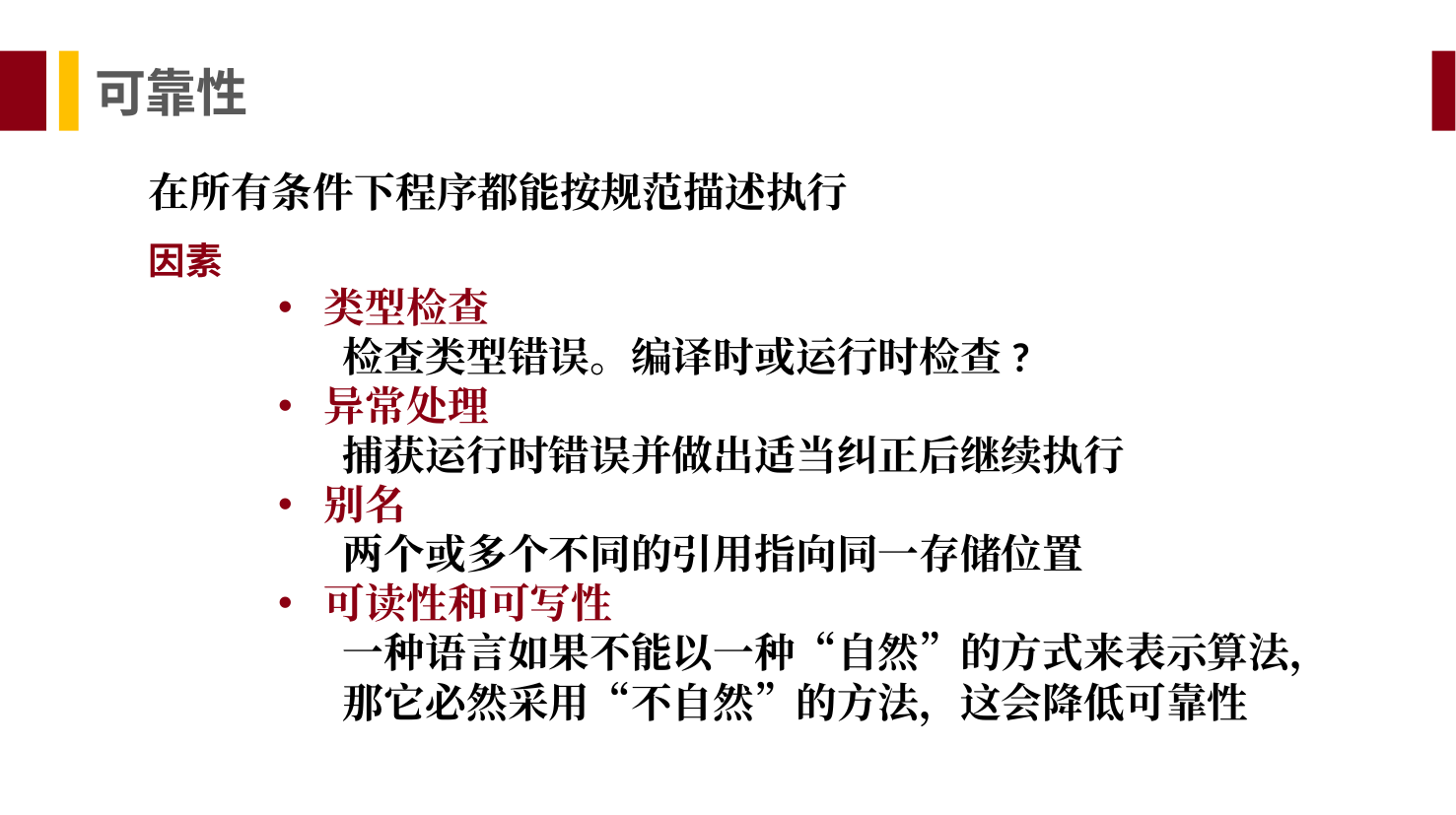

可靠性
在所有条件下程序都能按规范描述执行
因素
类型检查
检查类型错误。编译时或运行时检查?
异常处理
捕获运行时错误并做出适当纠正后继续执行
别名
两个或多个不同的引用指向同一存储位置
可读性和可写性
一种语言如果不能以一种“自然”的方式来表示算法，那它必然采用“不自然”的方法，这会降低可靠性